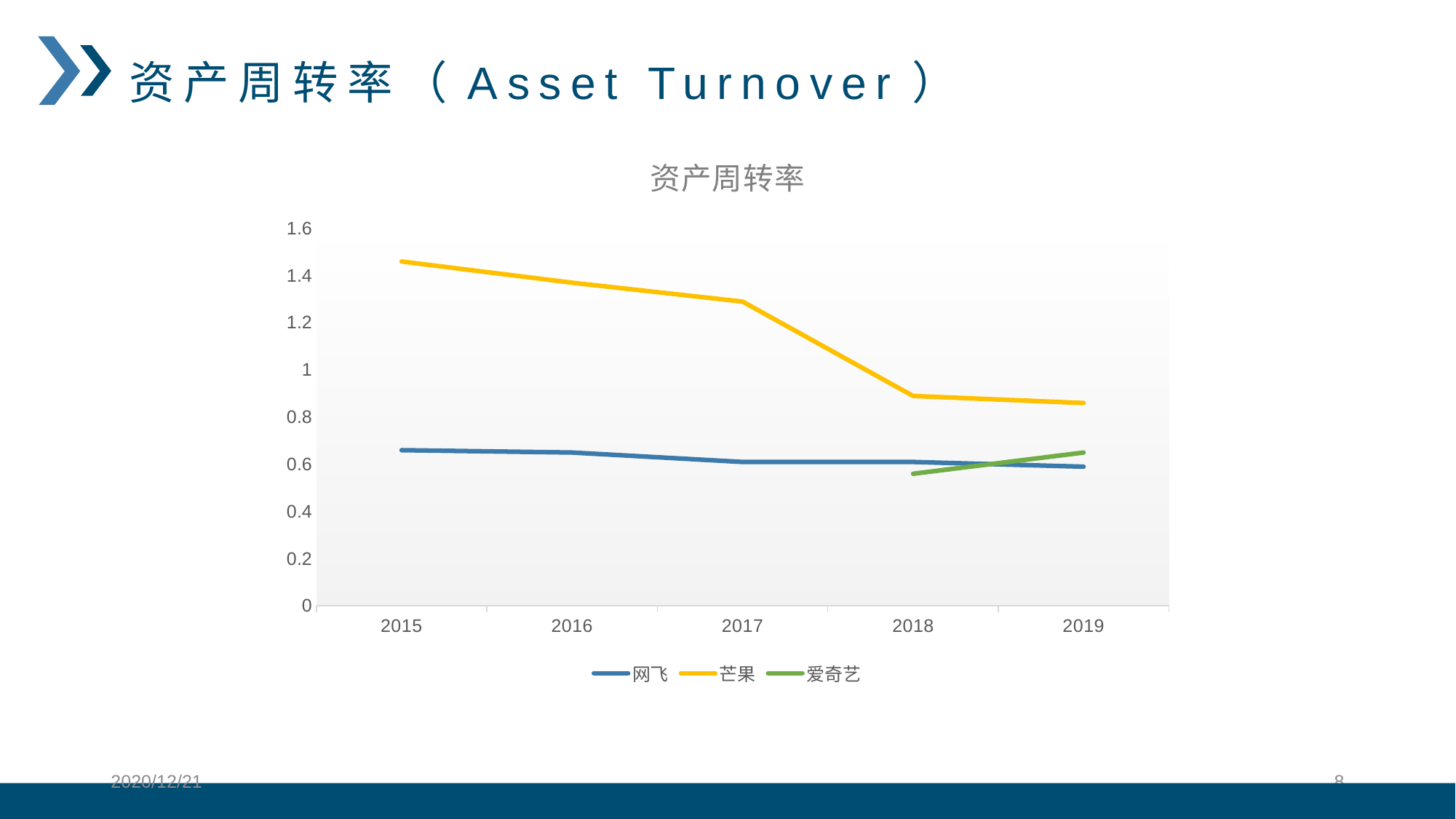

资产周转率（Asset Turnover）

### Chart: 资产周转率

| Category | 网飞 | 芒果 | 爱奇艺 |
|---|---|---|---|
| 2015 | 0.66 | 1.46 | None |
| 2016 | 0.65 | 1.37 | None |
| 2017 | 0.61 | 1.29 | None |
| 2018 | 0.61 | 0.89 | 0.56 |
| 2019 | 0.59 | 0.86 | 0.65 |
2020/12/21
8